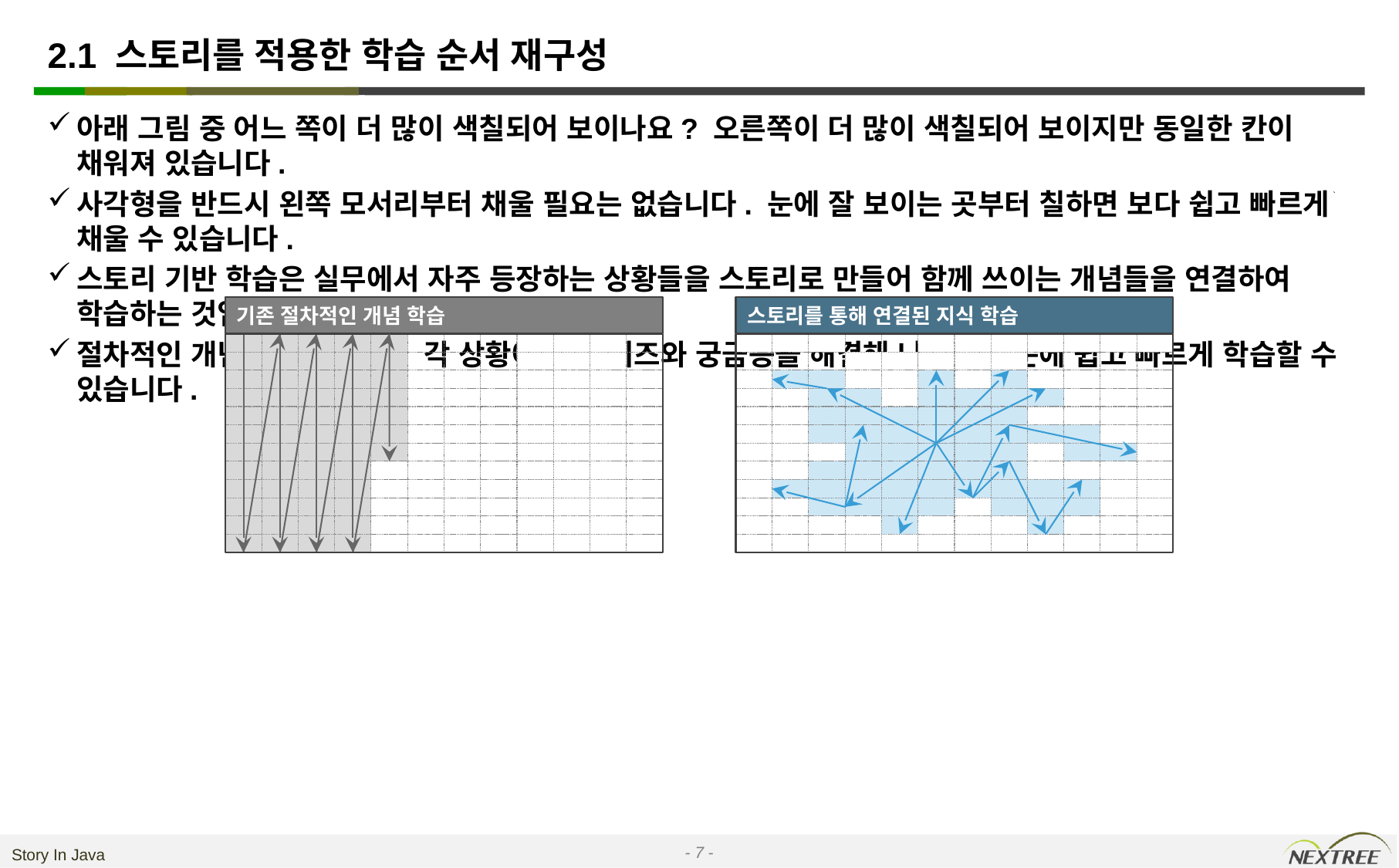

# 2.1 스토리를 적용한 학습 순서 재구성
아래 그림 중 어느 쪽이 더 많이 색칠되어 보이나요? 오른쪽이 더 많이 색칠되어 보이지만 동일한 칸이 채워져 있습니다.
사각형을 반드시 왼쪽 모서리부터 채울 필요는 없습니다. 눈에 잘 보이는 곳부터 칠하면 보다 쉽고 빠르게 채울 수 있습니다.
스토리 기반 학습은 실무에서 자주 등장하는 상황들을 스토리로 만들어 함께 쓰이는 개념들을 연결하여 학습하는 것입니다.
절차적인 개념 학습이 아닌, 각 상황에 대한 니즈와 궁금증을 해결해 나가기 때문에 쉽고 빠르게 학습할 수 있습니다.
기존 절차적인 개념 학습
스토리를 통해 연결된 지식 학습